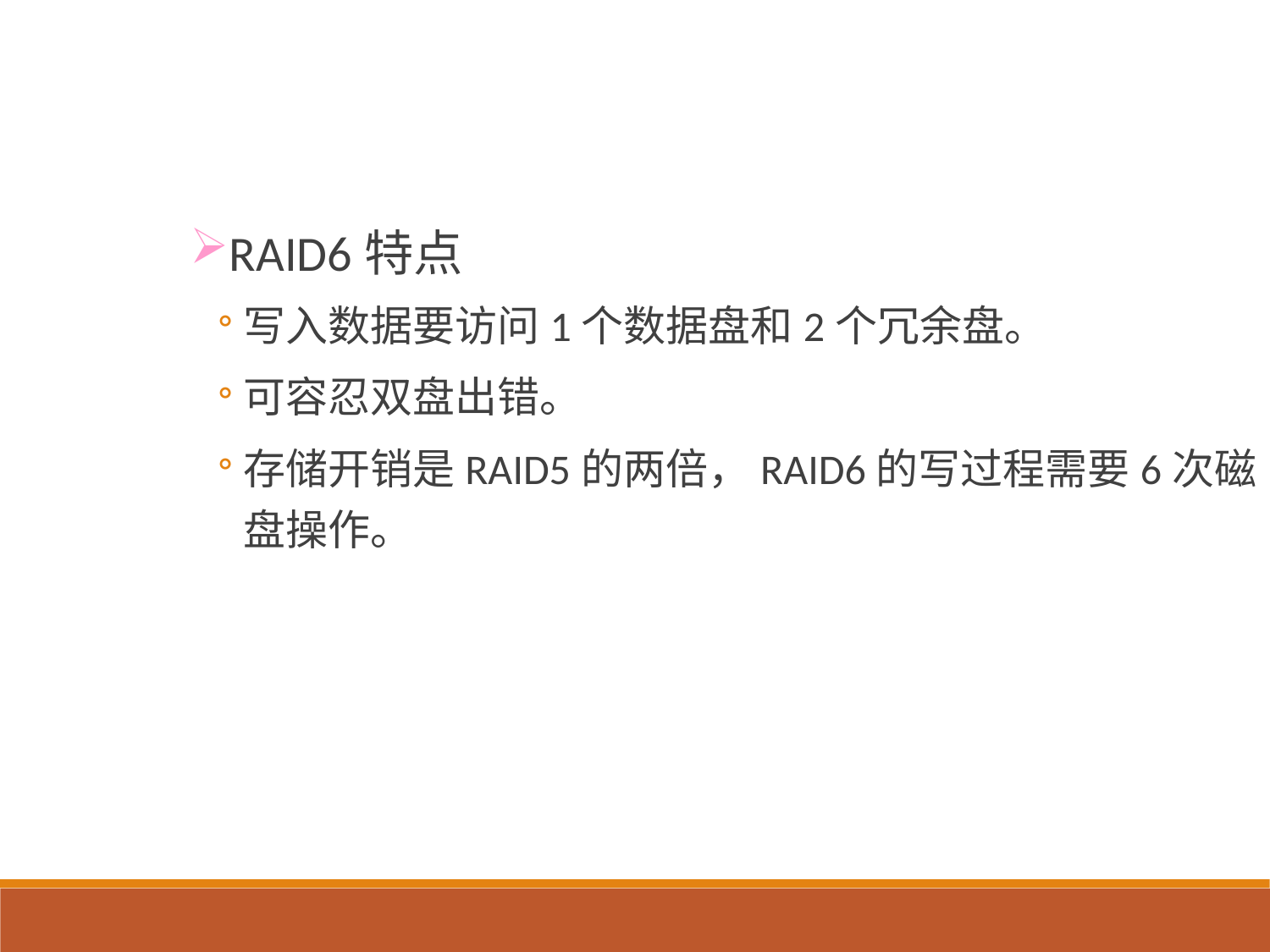

RAID6特点
写入数据要访问1个数据盘和2个冗余盘。
可容忍双盘出错。
存储开销是RAID5的两倍，RAID6的写过程需要6次磁盘操作。